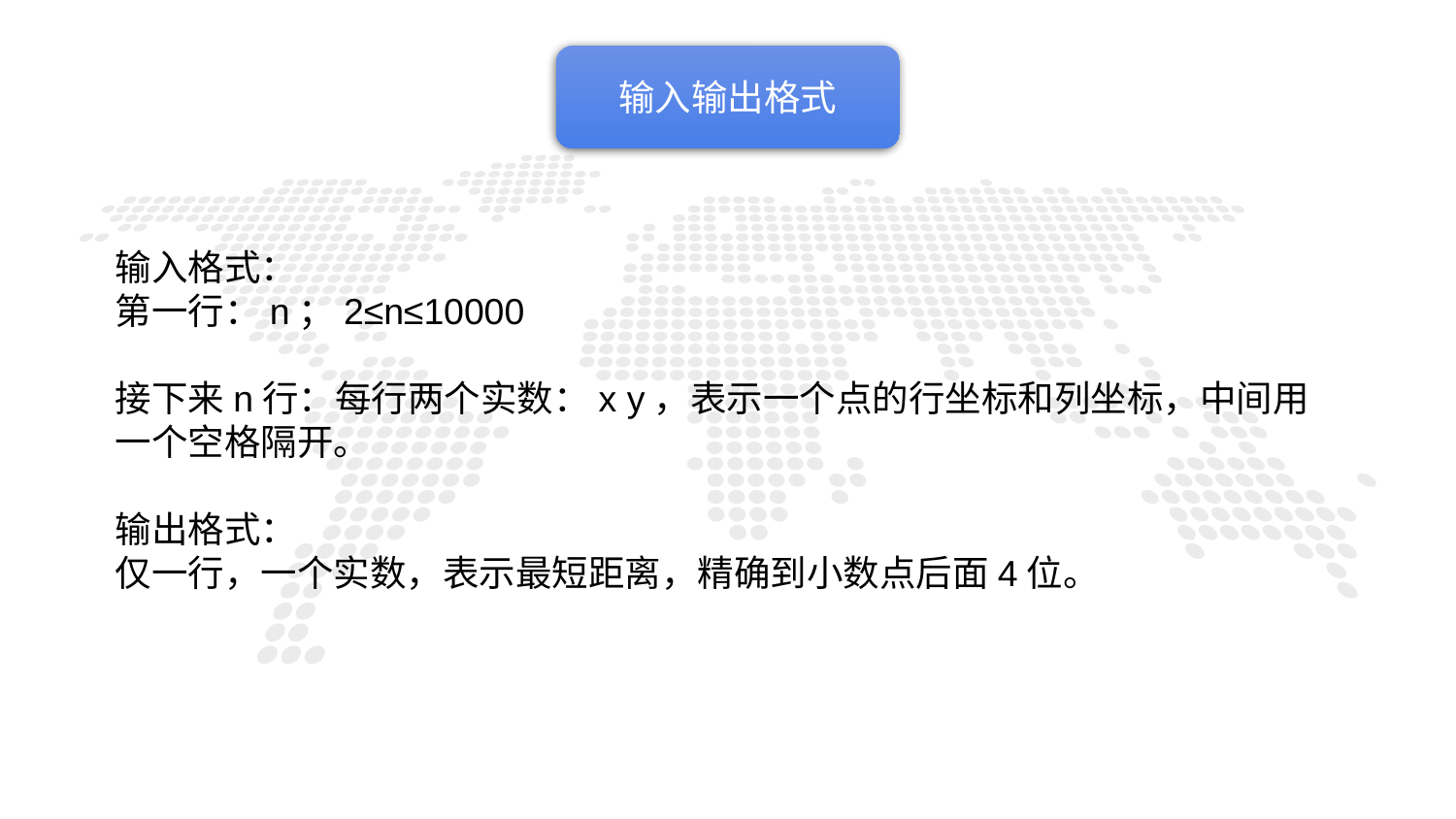

输入输出格式
输入格式：
第一行：n；2≤n≤10000

接下来n行：每行两个实数：x y，表示一个点的行坐标和列坐标，中间用一个空格隔开。

输出格式：
仅一行，一个实数，表示最短距离，精确到小数点后面4位。